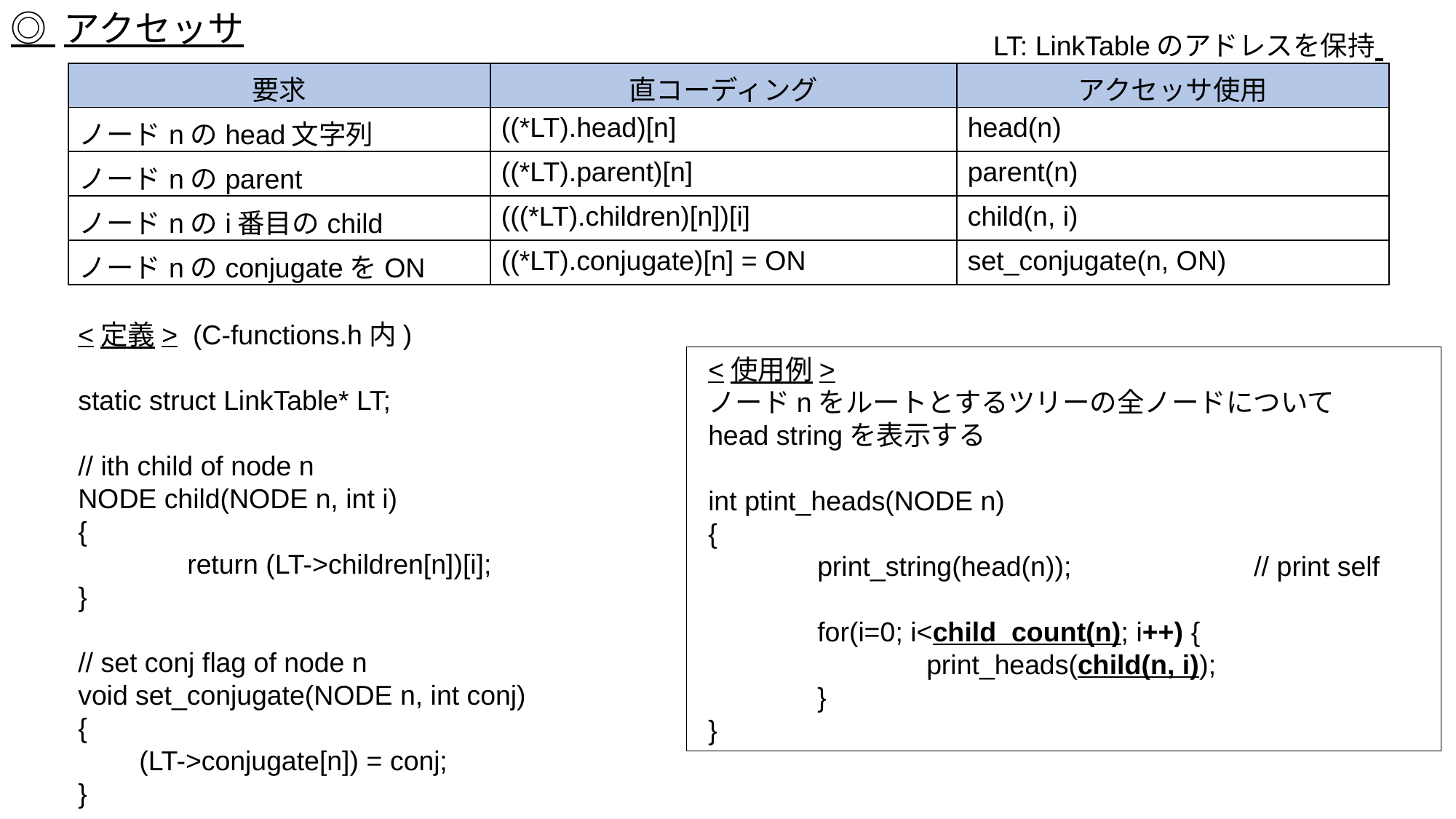

◎ アクセッサ
LT: LinkTableのアドレスを保持
| 要求 | 直コーディング | アクセッサ使用 |
| --- | --- | --- |
| ノードnのhead文字列 | ((\*LT).head)[n] | head(n) |
| ノードnのparent | ((\*LT).parent)[n] | parent(n) |
| ノードnのi番目のchild | (((\*LT).children)[n])[i] | child(n, i) |
| ノードnのconjugateをON | ((\*LT).conjugate)[n] = ON | set\_conjugate(n, ON) |
<定義>  (C-functions.h内)

static struct LinkTable* LT;

// ith child of node n
NODE child(NODE n, int i)
{
	return (LT->children[n])[i];
}

// set conj flag of node n
void set_conjugate(NODE n, int conj)
{
        (LT->conjugate[n]) = conj;
}
<使用例>
ノードnをルートとするツリーの全ノードについて
head stringを表示する

int ptint_heads(NODE n)
{
	print_string(head(n));		// print self

	for(i=0; i<child_count(n); i++) {
		print_heads(child(n, i));
	}
}